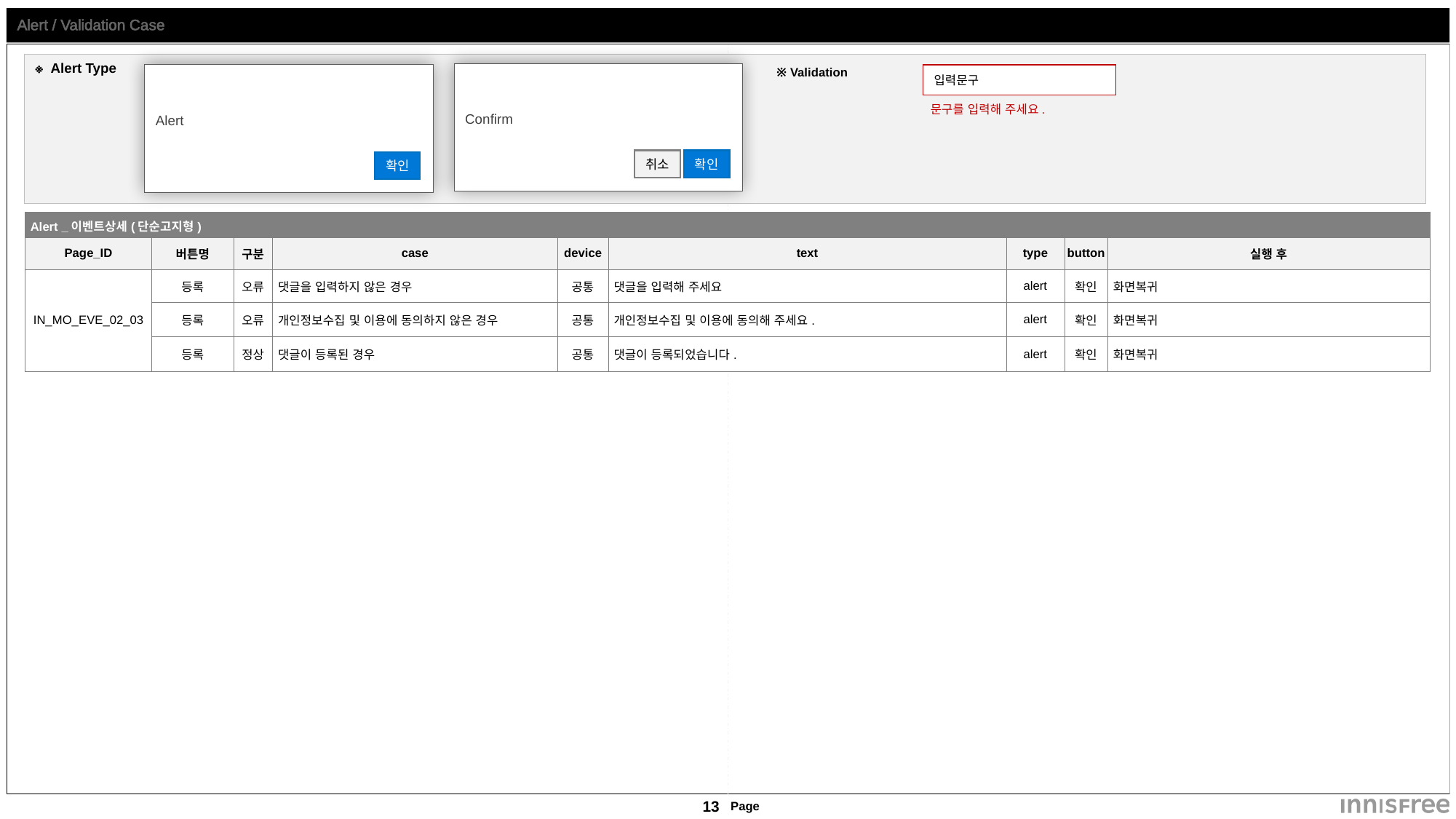

# Alert / Validation Case
※ Alert Type
※ Validation

Confirm
취소
확인

Alert
확인
입력문구
문구를 입력해 주세요.
| Alert \_이벤트상세(단순고지형) |  |  |  |  |  |  |  |  |
| --- | --- | --- | --- | --- | --- | --- | --- | --- |
| Page\_ID | 버튼명 | 구분 | case | device | text | type | button | 실행 후 |
| IN\_MO\_EVE\_02\_03 | 등록 | 오류 | 댓글을 입력하지 않은 경우 | 공통 | 댓글을 입력해 주세요 | alert | 확인 | 화면복귀 |
|  | 등록 | 오류 | 개인정보수집 및 이용에 동의하지 않은 경우 | 공통 | 개인정보수집 및 이용에 동의해 주세요. | alert | 확인 | 화면복귀 |
|  | 등록 | 정상 | 댓글이 등록된 경우 | 공통 | 댓글이 등록되었습니다. | alert | 확인 | 화면복귀 |